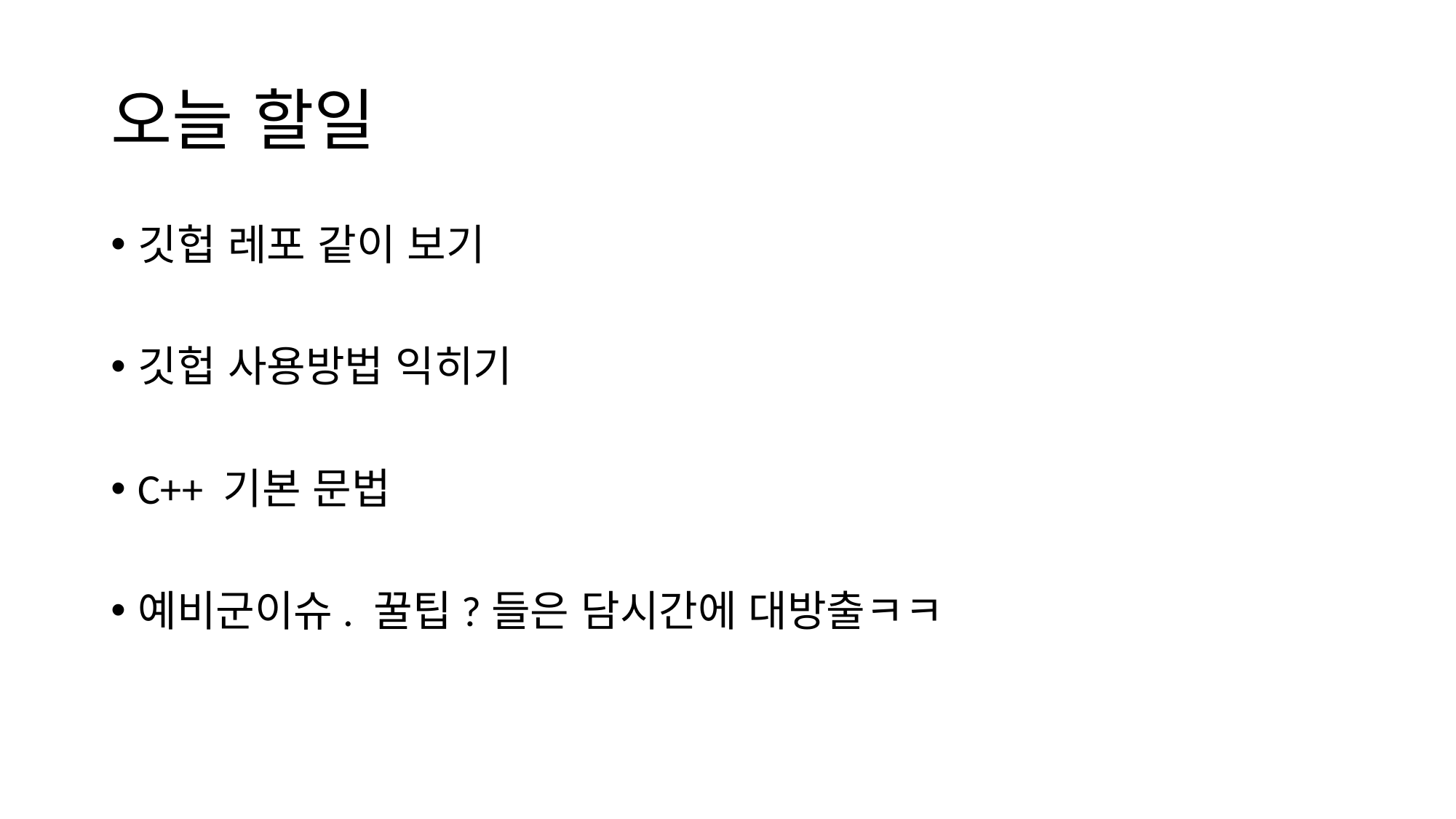

# 오늘 할일
깃헙 레포 같이 보기

깃헙 사용방법 익히기

C++ 기본 문법

예비군이슈. 꿀팁?들은 담시간에 대방출ㅋㅋ